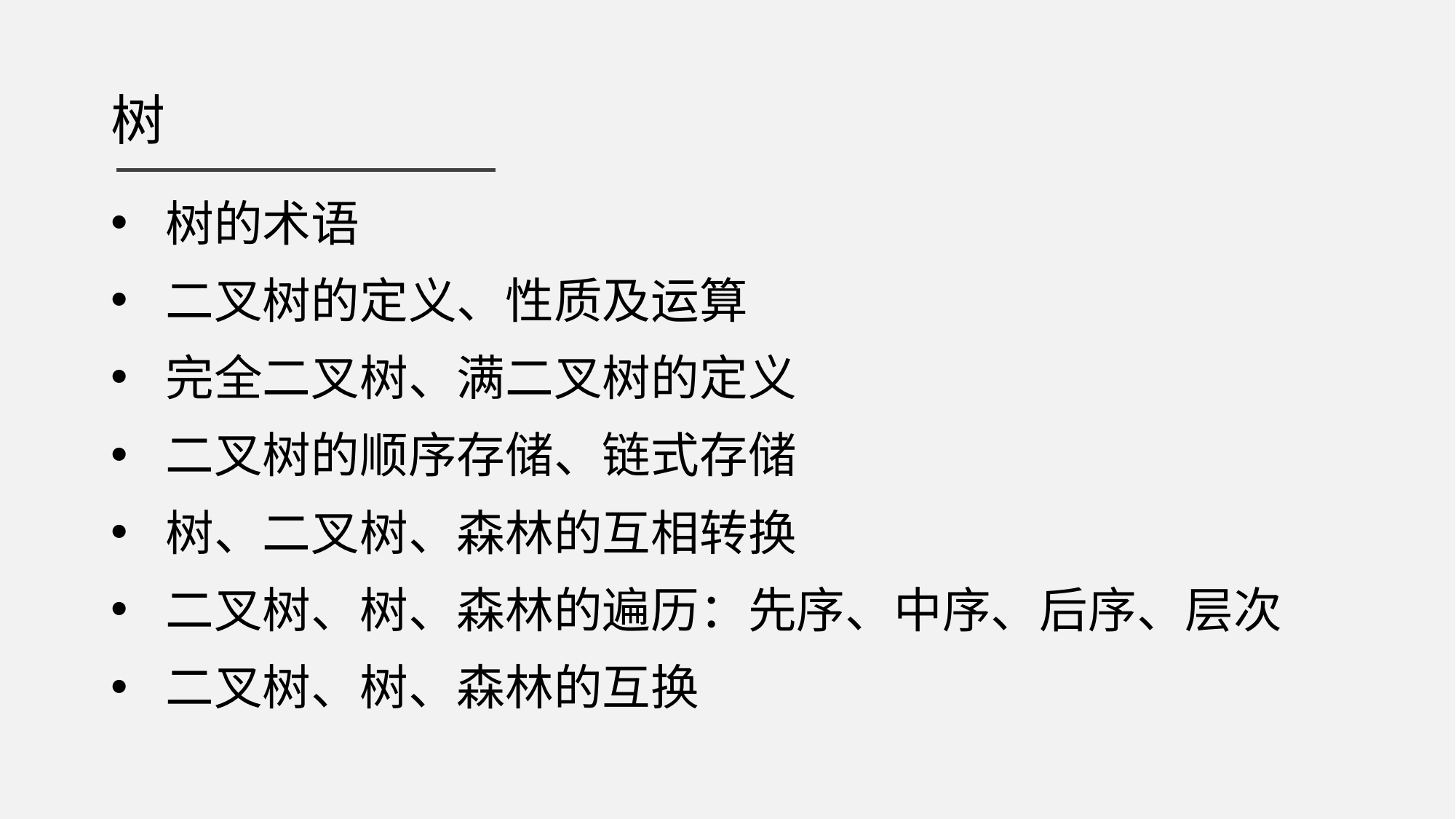

# 树
树的术语
二叉树的定义、性质及运算
完全二叉树、满二叉树的定义
二叉树的顺序存储、链式存储
树、二叉树、森林的互相转换
二叉树、树、森林的遍历：先序、中序、后序、层次
二叉树、树、森林的互换